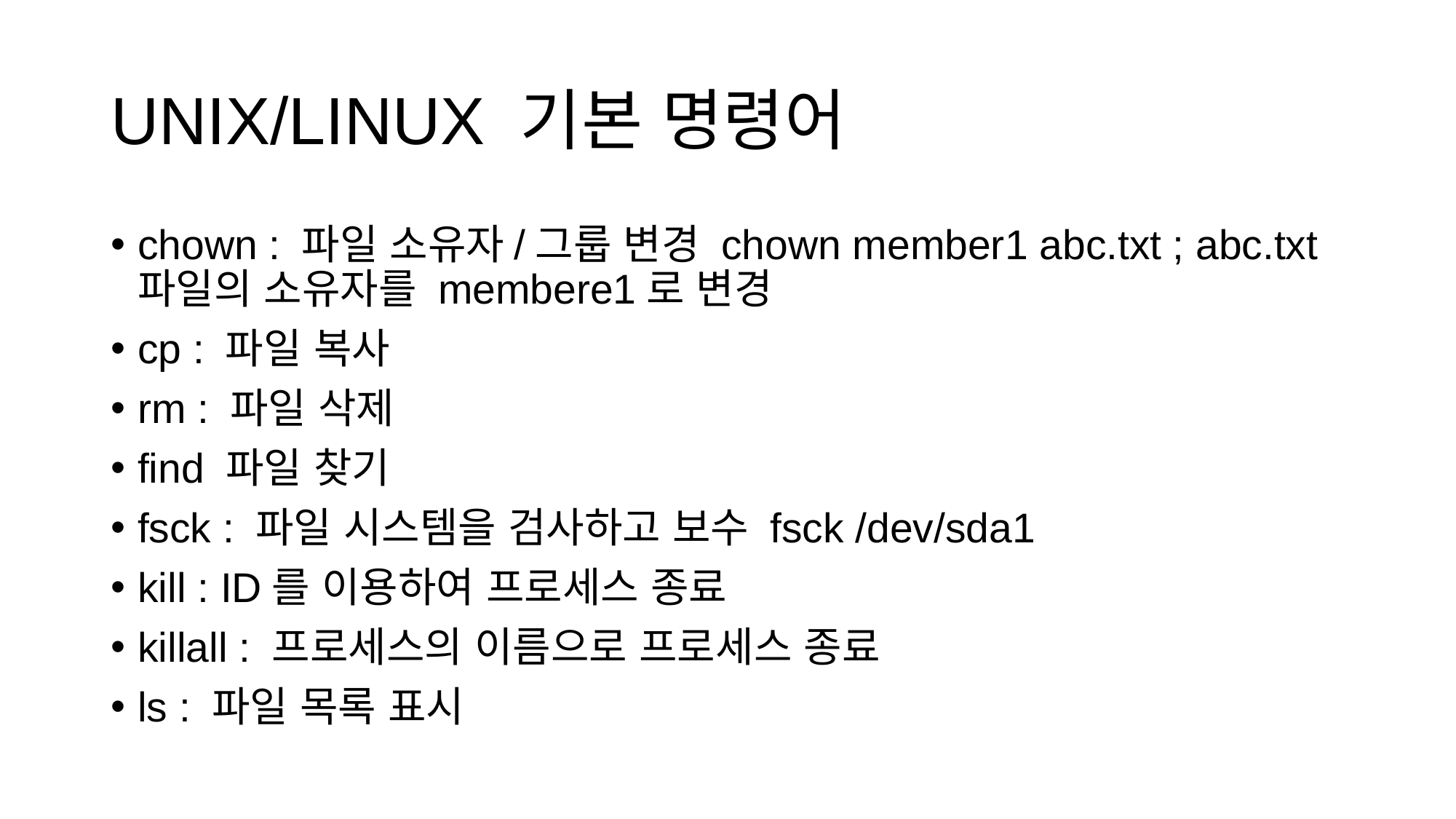

# UNIX/LINUX 기본 명령어
chown : 파일 소유자/그룹 변경 chown member1 abc.txt ; abc.txt파일의 소유자를 membere1로 변경
cp : 파일 복사
rm : 파일 삭제
find 파일 찾기
fsck : 파일 시스템을 검사하고 보수 fsck /dev/sda1
kill : ID를 이용하여 프로세스 종료
killall : 프로세스의 이름으로 프로세스 종료
ls : 파일 목록 표시